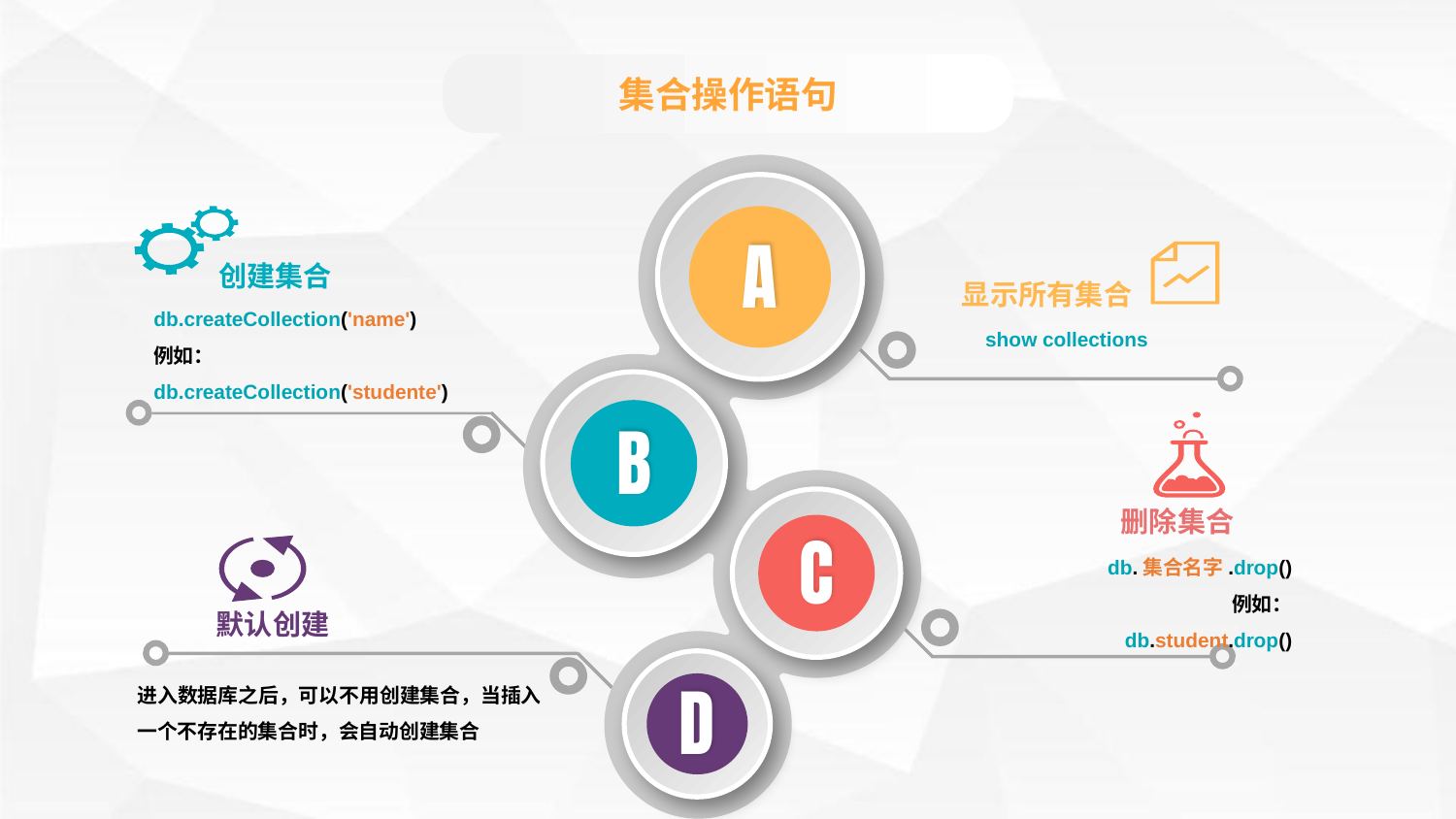

集合操作语句

A

创建集合
db.createCollection('name')
例如：
db.createCollection('studente')

显示所有集合
show collections

B

删除集合
db.集合名字.drop()
例如：
db.student.drop()

C

默认创建

D

进入数据库之后，可以不用创建集合，当插入一个不存在的集合时，会自动创建集合